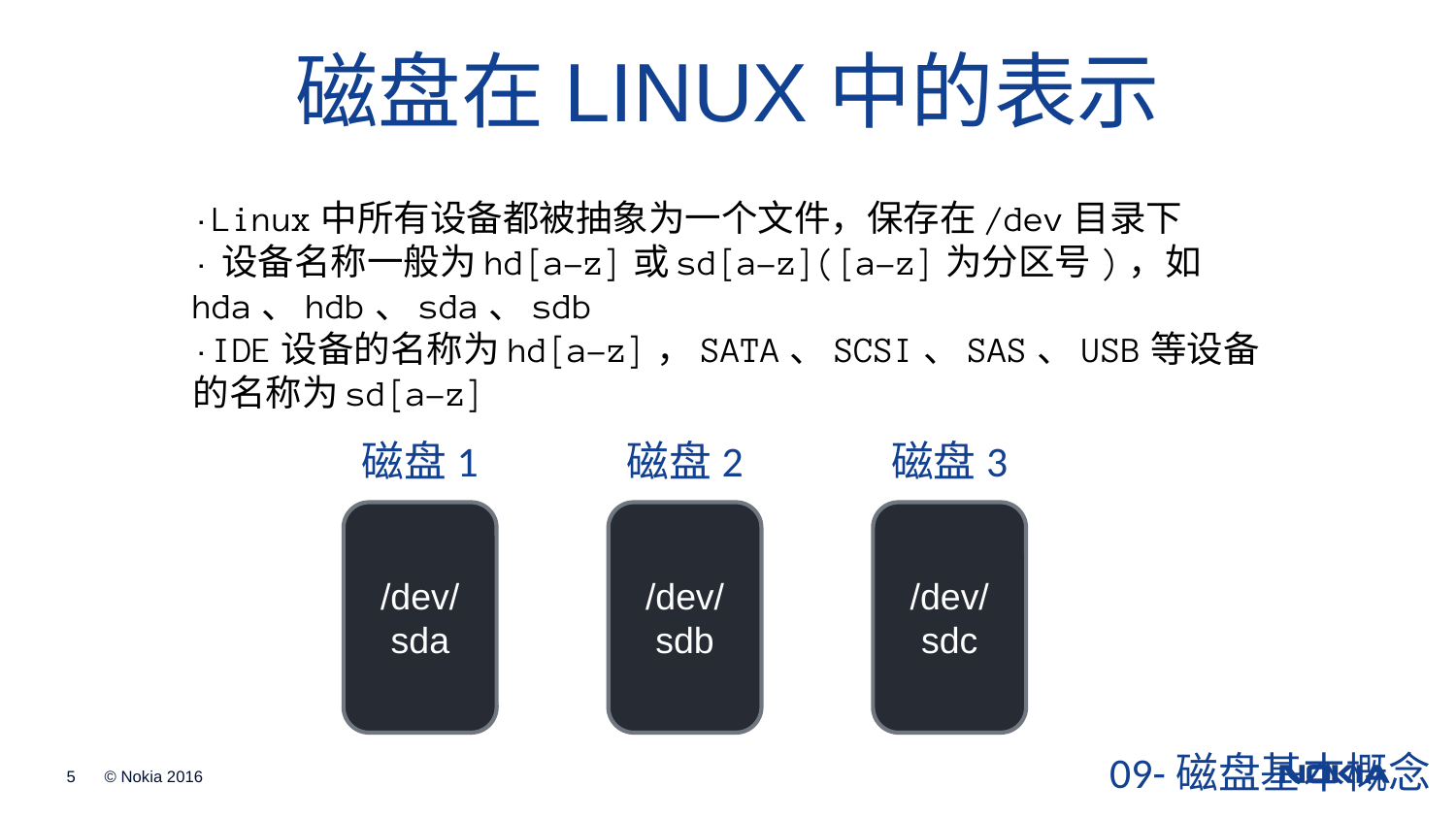

# 磁盘在LINUX中的表示
·Linux中所有设备都被抽象为一个文件，保存在/dev目录下
·设备名称一般为hd[a-z]或sd[a-z]([a-z]为分区号)，如hda、hdb、sda、sdb
·IDE设备的名称为hd[a-z]，SATA、SCSI、SAS、USB等设备的名称为sd[a-z]
磁盘1
磁盘2
磁盘3
/dev/sda
/dev/sdb
/dev/sdc
09-磁盘基本概念